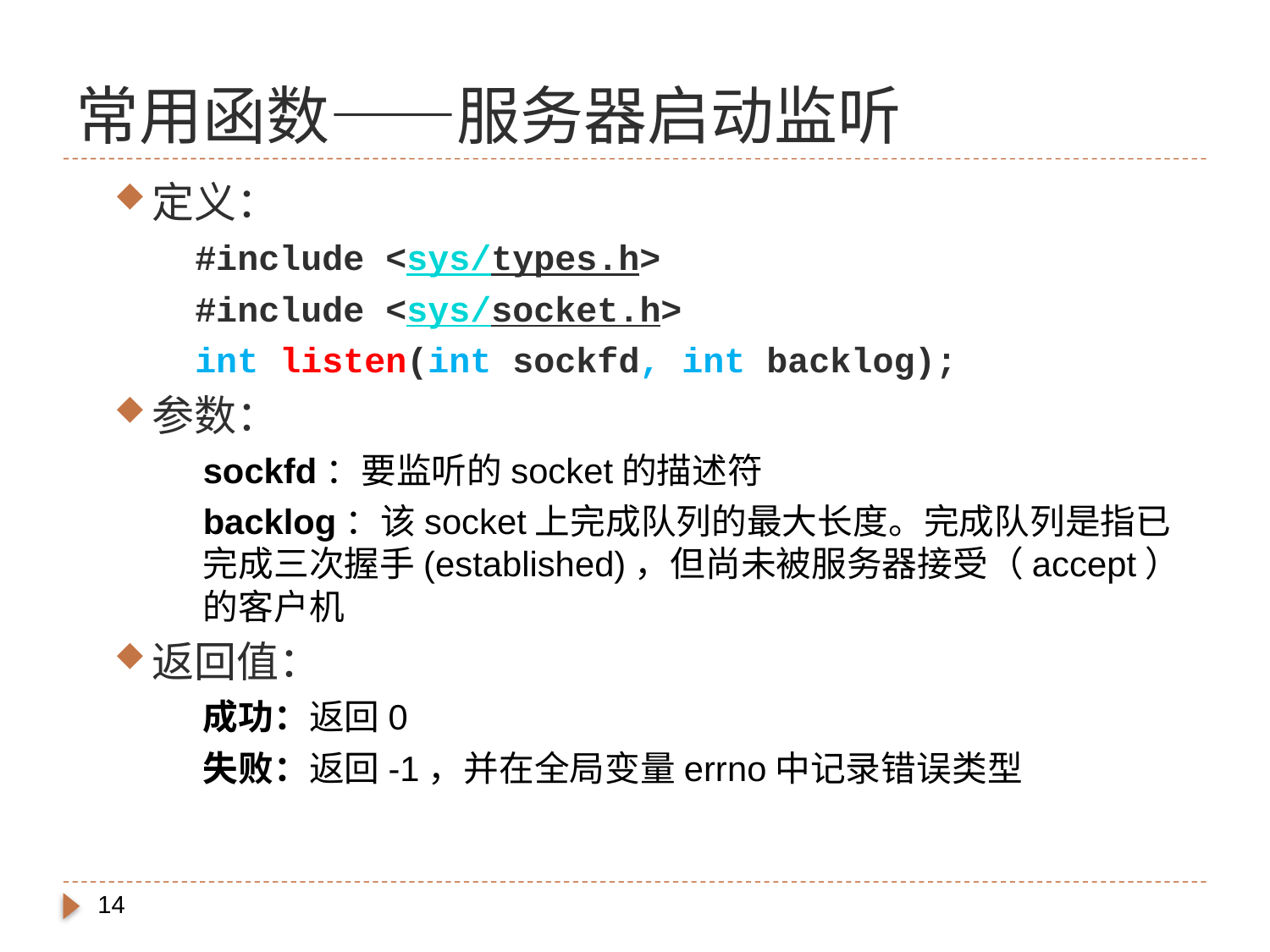

# 常用函数——服务器启动监听
定义：
#include <sys/types.h>
#include <sys/socket.h>
int listen(int sockfd, int backlog);
参数：
sockfd：要监听的socket的描述符
backlog：该socket上完成队列的最大长度。完成队列是指已完成三次握手(established)，但尚未被服务器接受（accept）的客户机
返回值：
成功：返回0
失败：返回-1，并在全局变量errno中记录错误类型
14